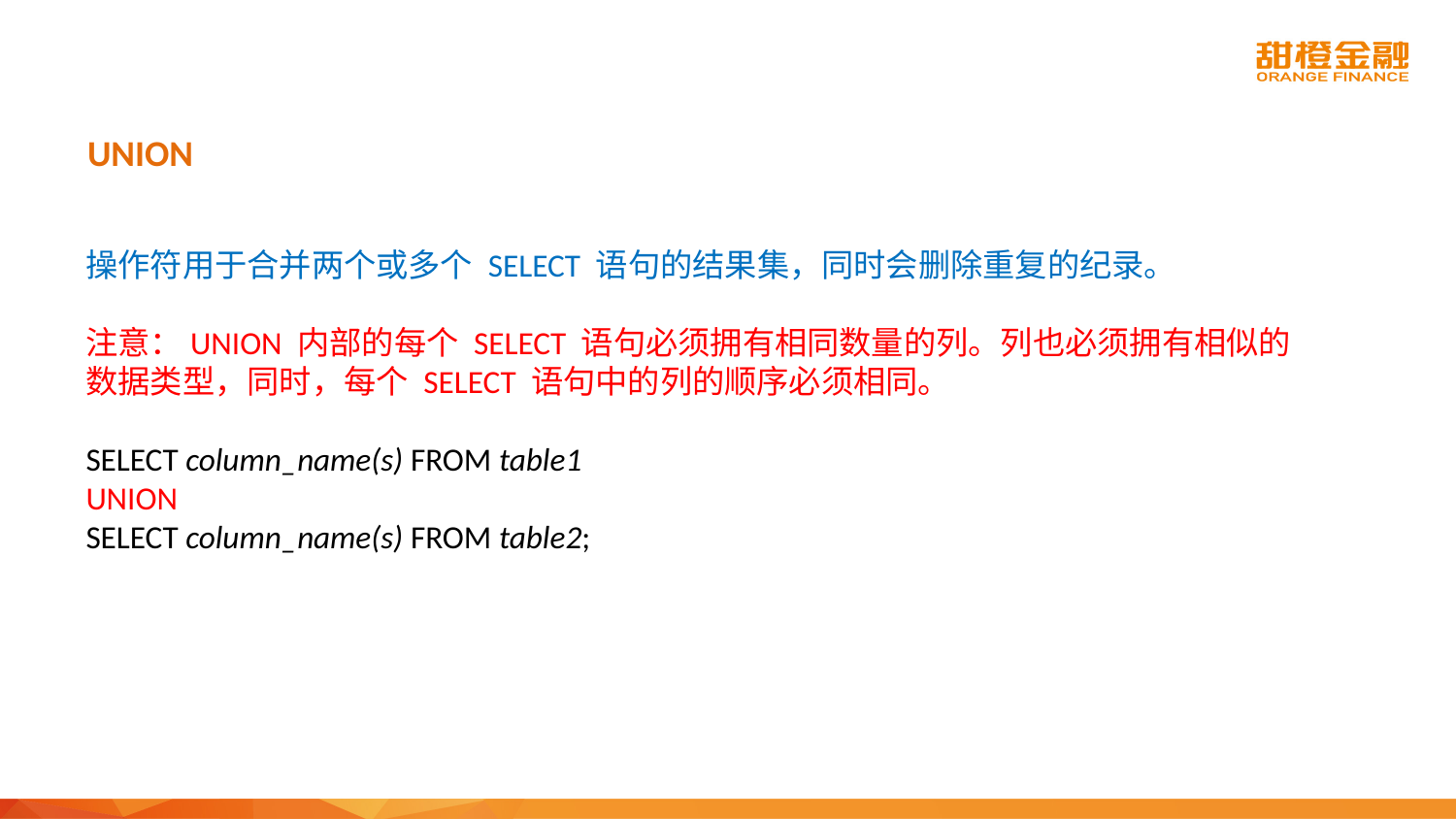

# UNION
操作符用于合并两个或多个 SELECT 语句的结果集，同时会删除重复的纪录。

注意：UNION 内部的每个 SELECT 语句必须拥有相同数量的列。列也必须拥有相似的数据类型，同时，每个 SELECT 语句中的列的顺序必须相同。

SELECT column_name(s) FROM table1
UNION
SELECT column_name(s) FROM table2;